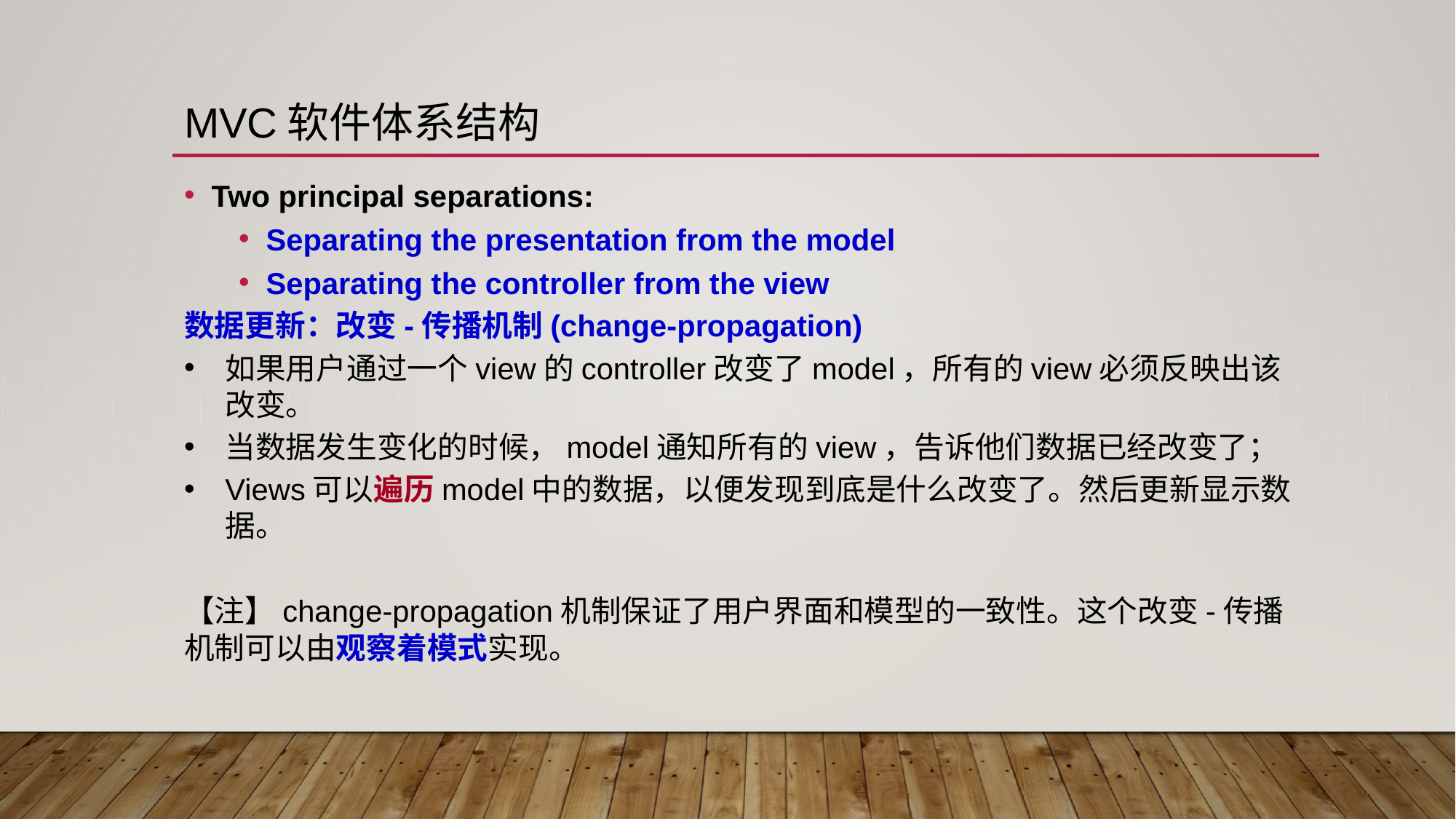

# MVC软件体系结构
Two principal separations:
Separating the presentation from the model
Separating the controller from the view
数据更新：改变-传播机制(change-propagation)
如果用户通过一个view的controller改变了model，所有的view必须反映出该改变。
当数据发生变化的时候，model通知所有的view，告诉他们数据已经改变了；
Views可以遍历model中的数据，以便发现到底是什么改变了。然后更新显示数据。

【注】change-propagation机制保证了用户界面和模型的一致性。这个改变-传播机制可以由观察着模式实现。